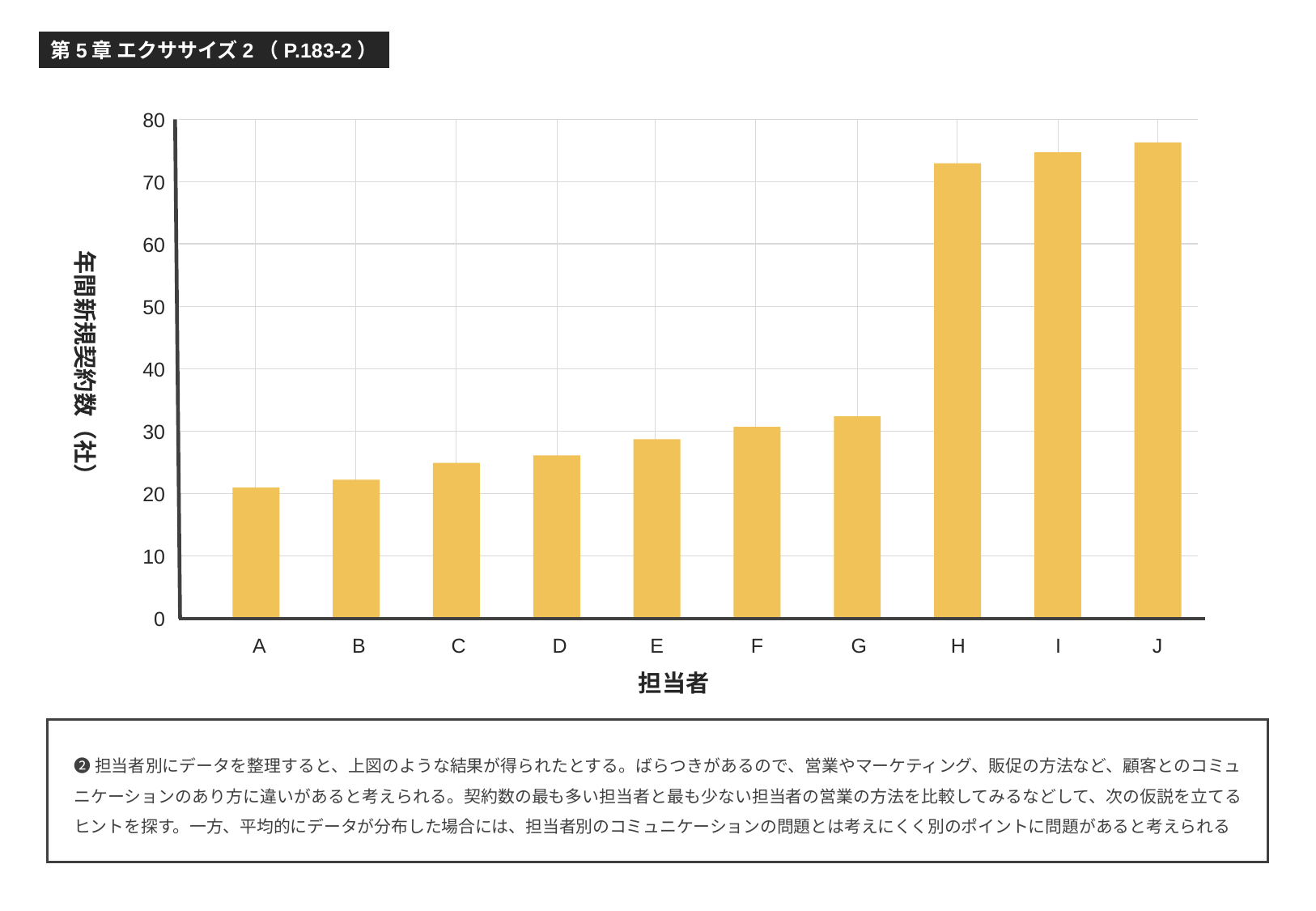

第5章 エクササイズ2（P.183-2）
80
A

B

C

D

E

F

G

H

I

J

年間新規契約数（社）
70
60
50
40
30
20
10
0
担当者

❷担当者別にデータを整理すると、上図のような結果が得られたとする。ばらつきがあるので、営業やマーケティング、販促の方法など、顧客とのコミュニケーションのあり方に違いがあると考えられる。契約数の最も多い担当者と最も少ない担当者の営業の方法を比較してみるなどして、次の仮説を立てるヒントを探す。一方、平均的にデータが分布した場合には、担当者別のコミュニケーションの問題とは考えにくく別のポイントに問題があると考えられる